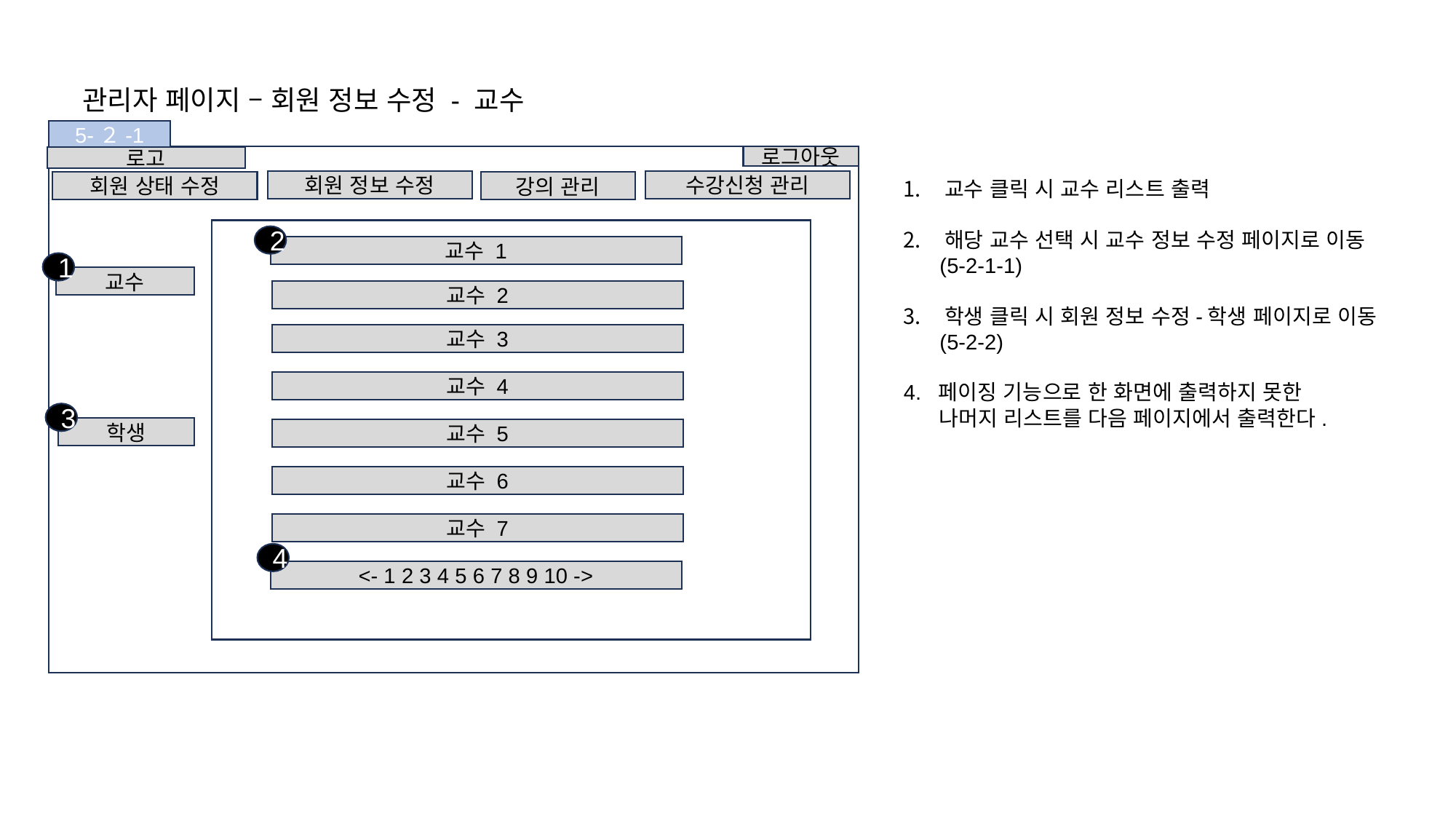

관리자 페이지 – 회원 정보 수정 - 교수
5-２-1

로그아웃
로고
교수 클릭 시 교수 리스트 출력

해당 교수 선택 시 교수 정보 수정 페이지로 이동
      (5-2-1-1)

학생 클릭 시 회원 정보 수정-학생 페이지로 이동
      (5-2-2)

4.  페이징 기능으로 한 화면에 출력하지 못한
     나머지 리스트를 다음 페이지에서 출력한다.

회원 정보 수정
수강신청 관리
회원 상태 수정
강의 관리

2
교수 1
1
교수
교수 2
교수 3
교수 4
3
학생
교수 5
교수 6
교수 7
4
<- 1 2 3 4 5 6 7 8 9 10 ->